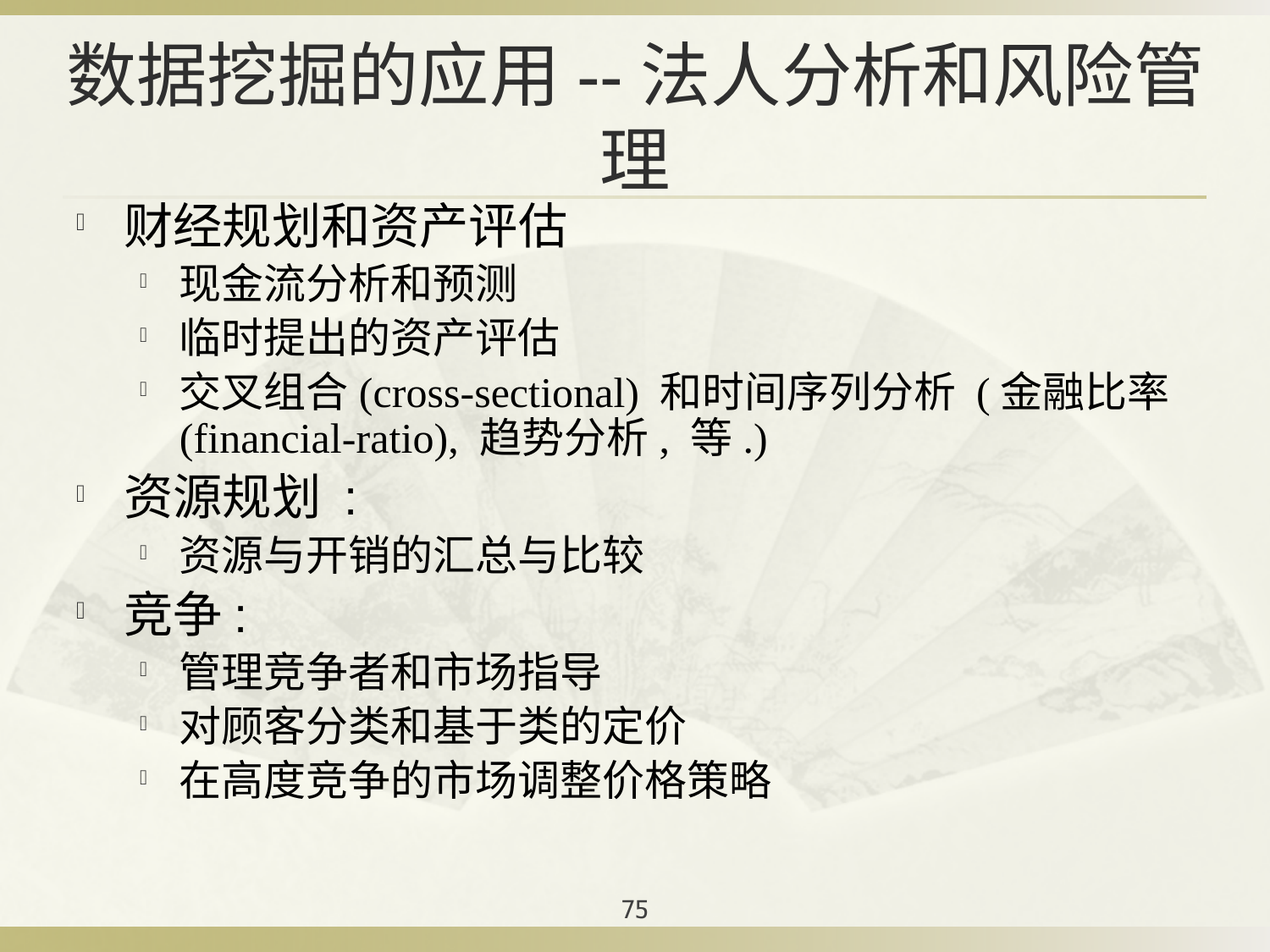

数据挖掘的应用--法人分析和风险管理
财经规划和资产评估
现金流分析和预测
临时提出的资产评估
交叉组合(cross-sectional) 和时间序列分析 (金融比率(financial-ratio), 趋势分析, 等.)
资源规划 :
资源与开销的汇总与比较
竞争:
管理竞争者和市场指导
对顾客分类和基于类的定价
在高度竞争的市场调整价格策略
75